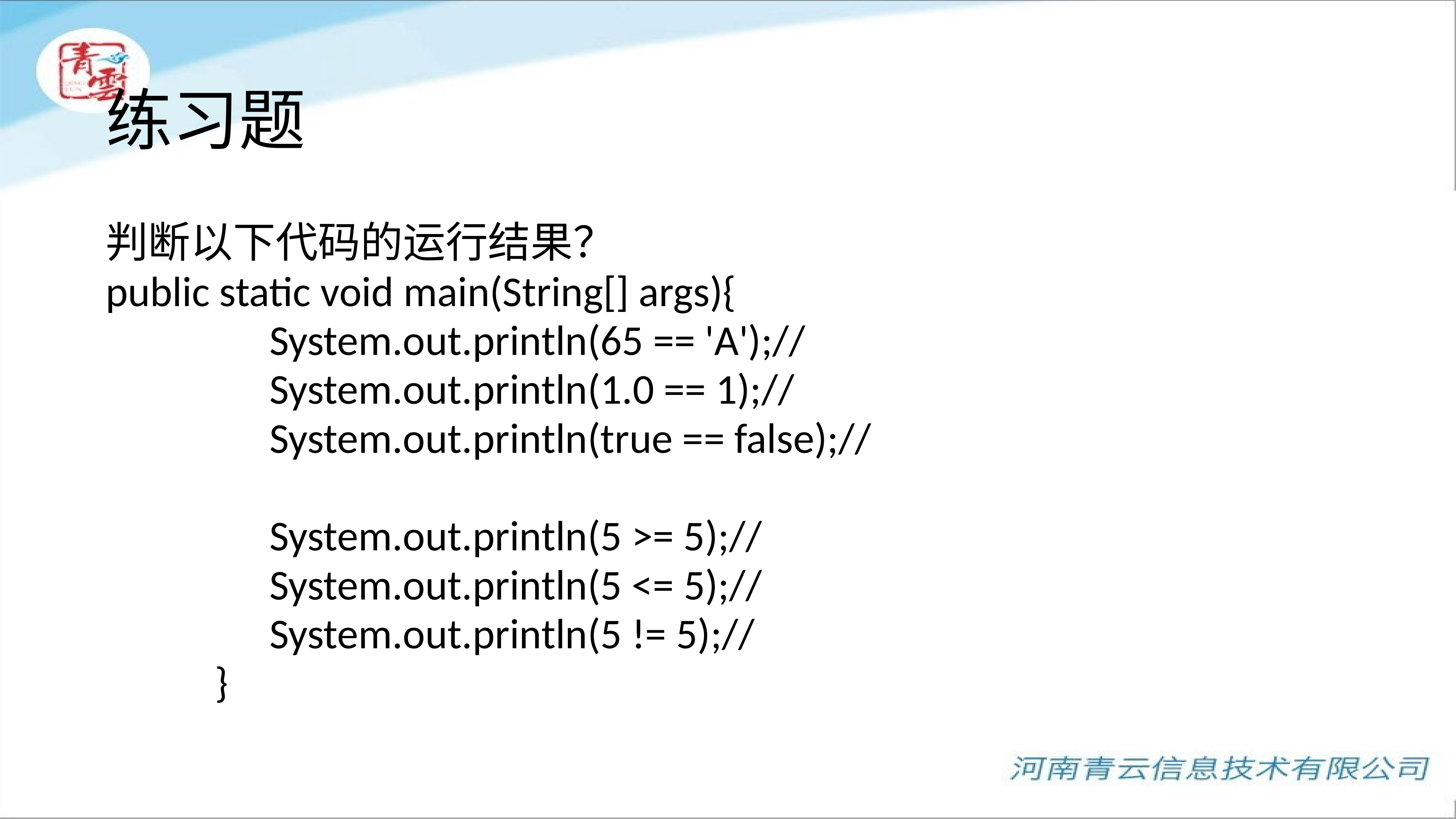

# 练习题
判断以下代码的运行结果？
public static void main(String[] args){
			System.out.println(65 == 'A');//
			System.out.println(1.0 == 1);//
			System.out.println(true == false);//

			System.out.println(5 >= 5);//
			System.out.println(5 <= 5);//
			System.out.println(5 != 5);//
		}